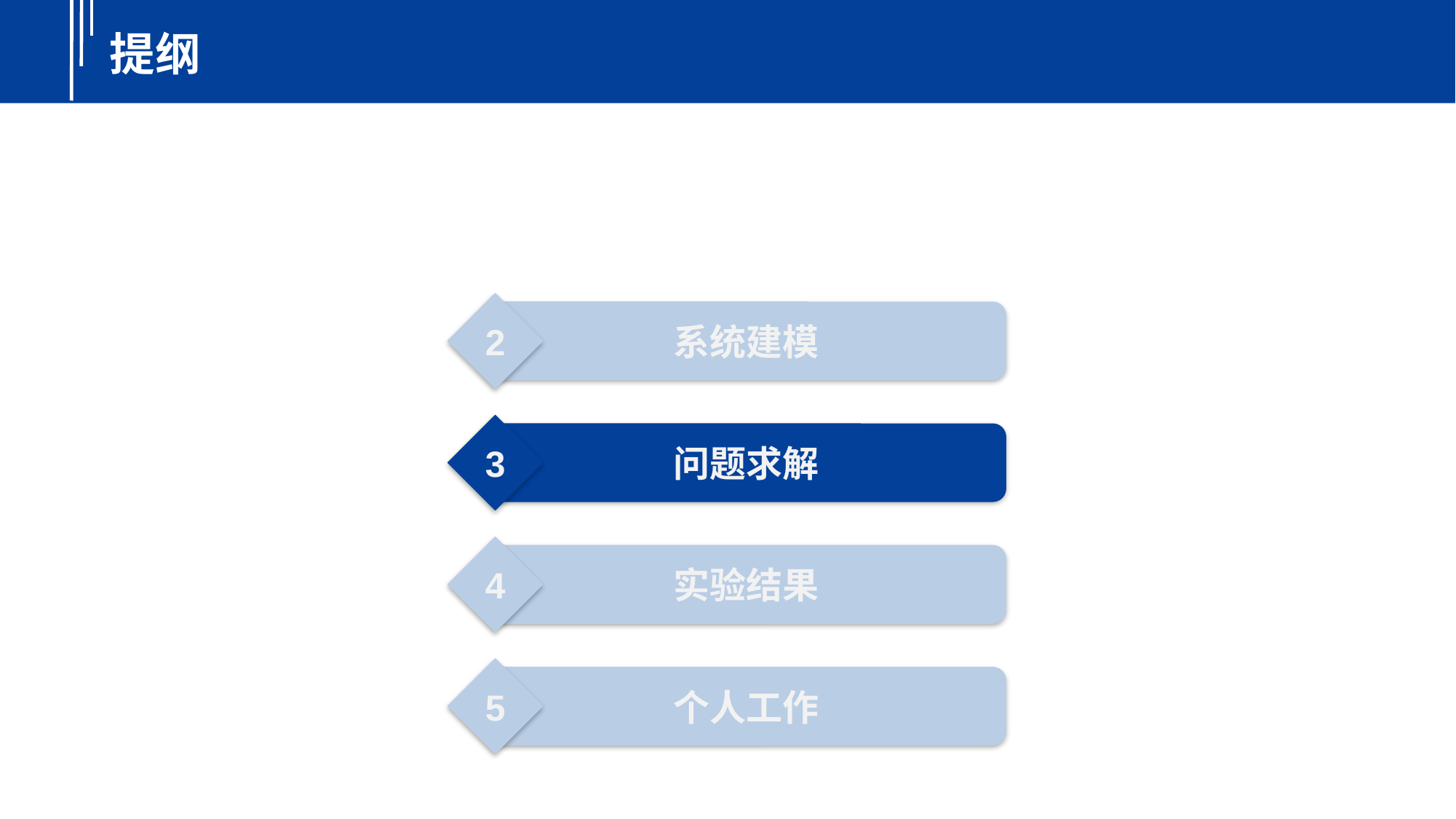

2
系统建模
3
问题求解
4
实验结果
5
个人工作